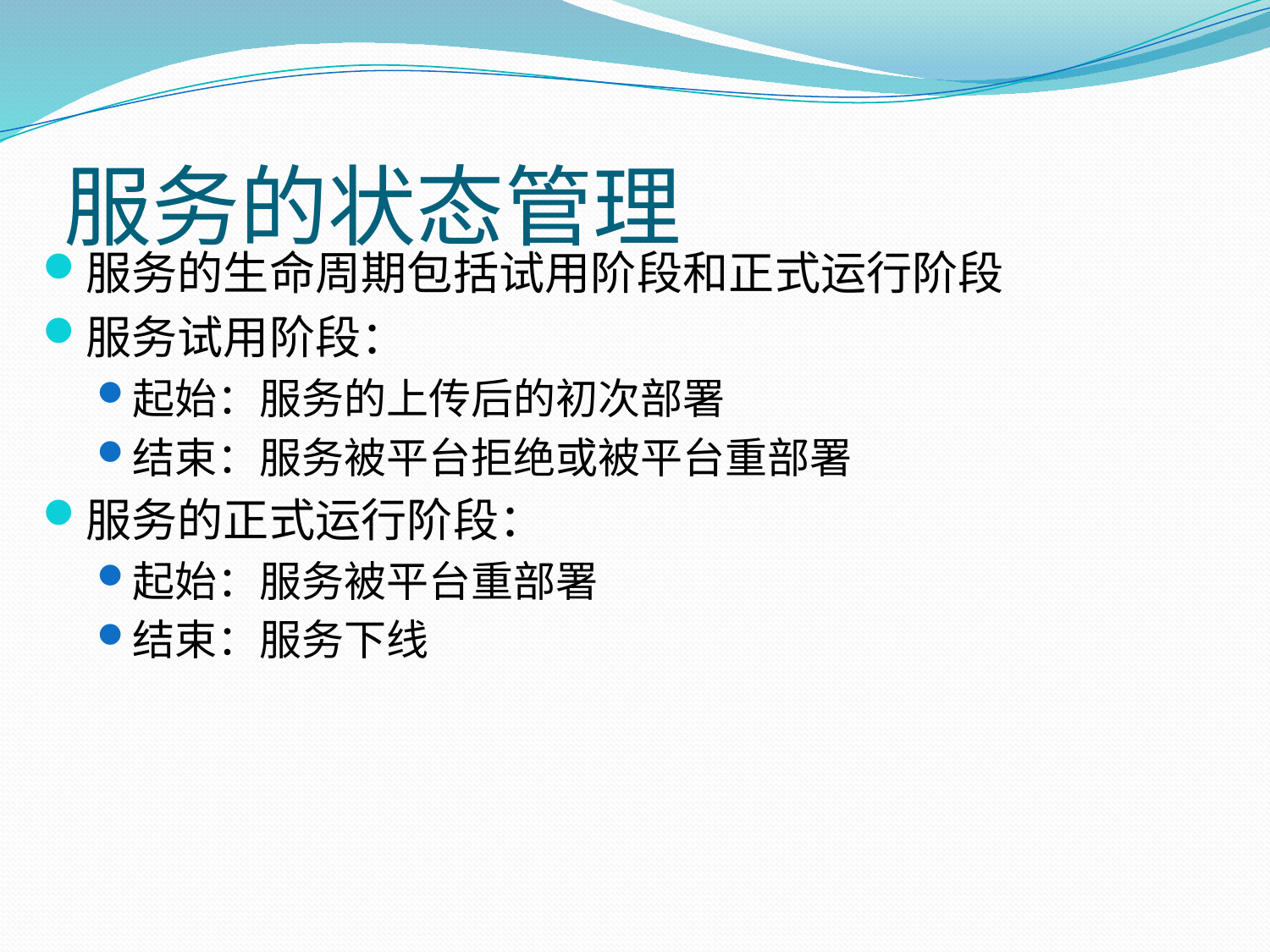

# 服务的状态管理
服务的生命周期包括试用阶段和正式运行阶段
服务试用阶段：
起始：服务的上传后的初次部署
结束：服务被平台拒绝或被平台重部署
服务的正式运行阶段：
起始：服务被平台重部署
结束：服务下线